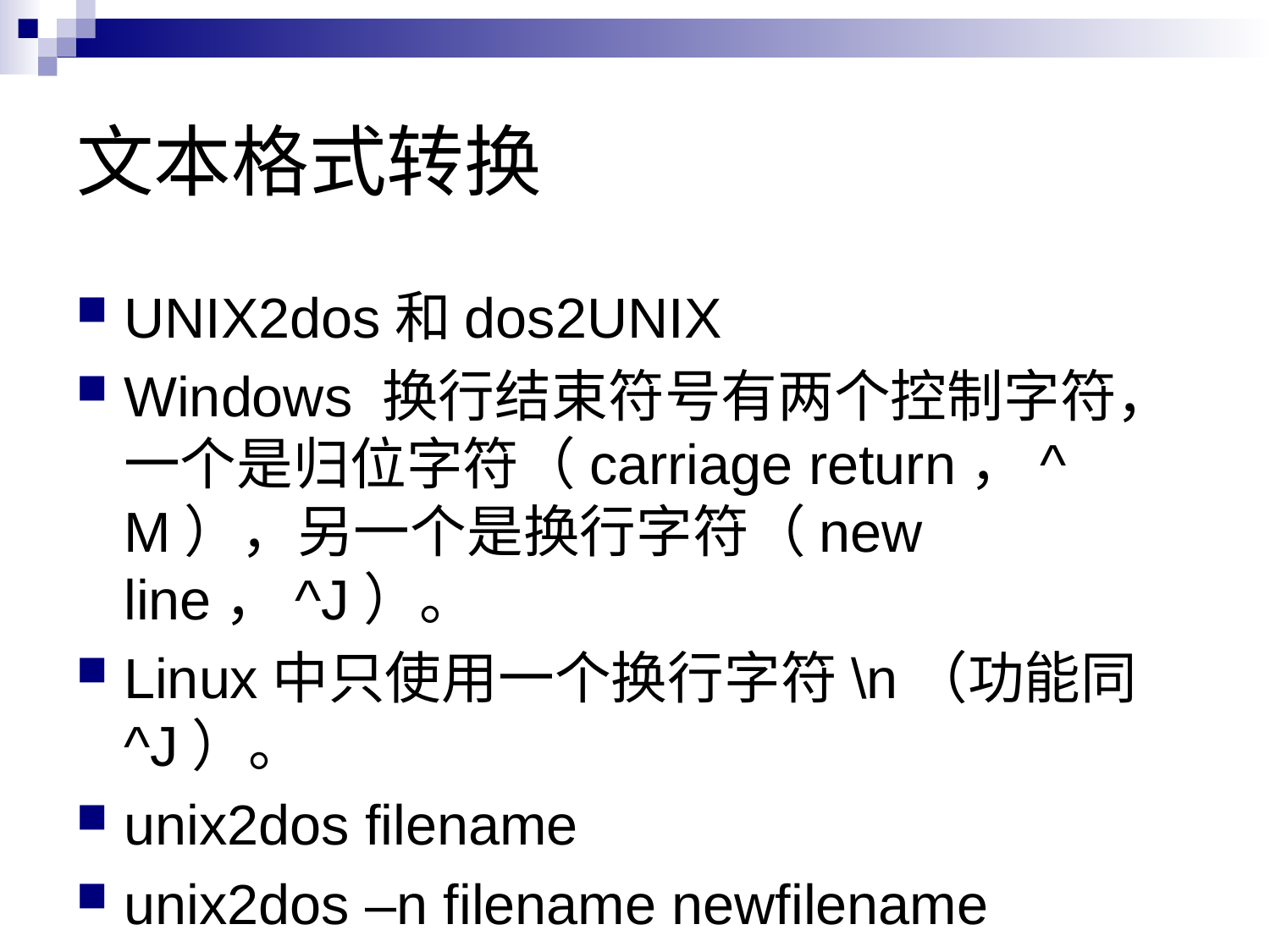

# 文本格式转换
UNIX2dos和dos2UNIX
Windows 换行结束符号有两个控制字符，一个是归位字符（carriage return，^M），另一个是换行字符（new line，^J）。
Linux中只使用一个换行字符\n（功能同^J）。
unix2dos filename
unix2dos –n filename newfilename